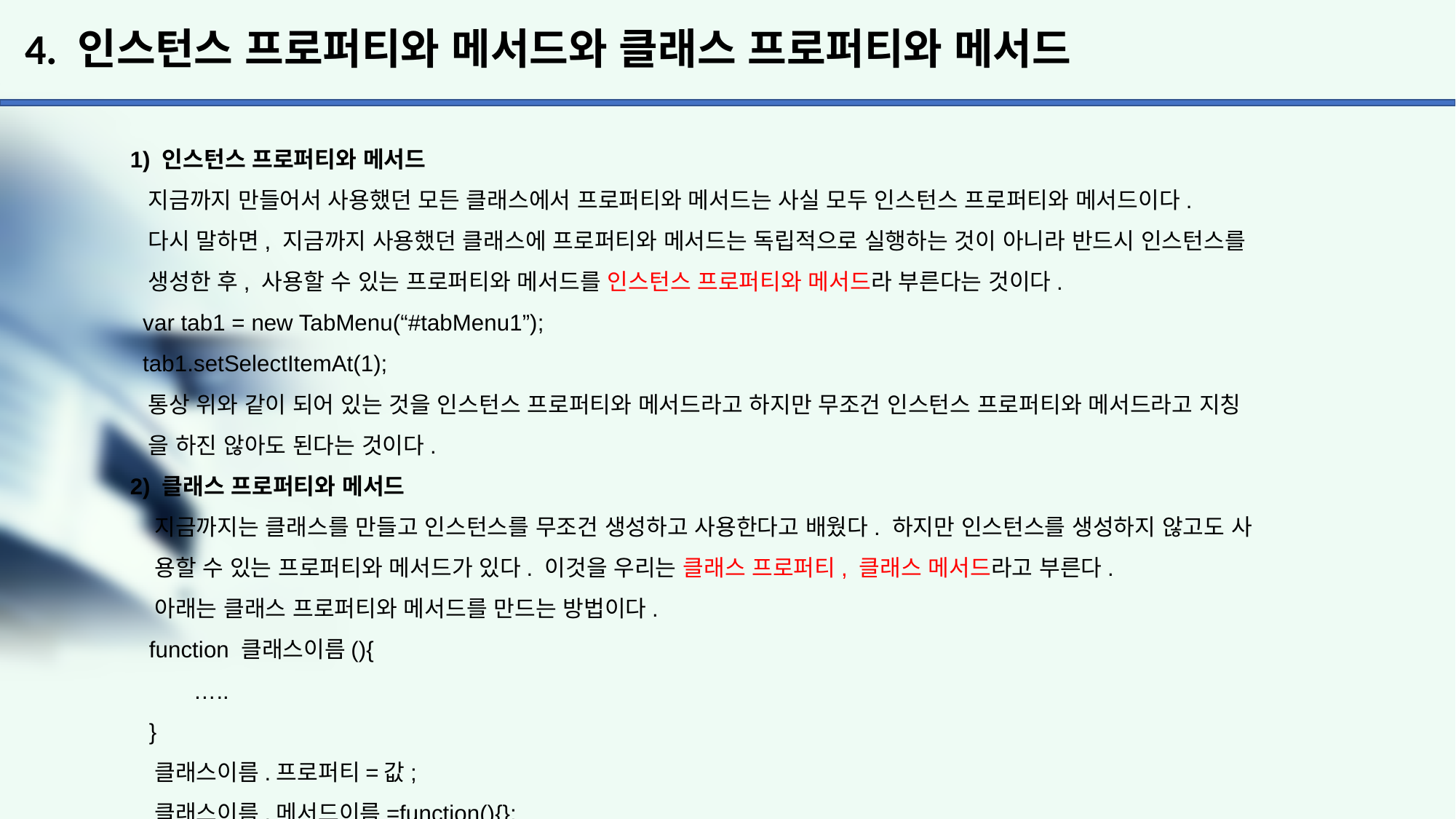

# 4. 인스턴스 프로퍼티와 메서드와 클래스 프로퍼티와 메서드
1) 인스턴스 프로퍼티와 메서드
  지금까지 만들어서 사용했던 모든 클래스에서 프로퍼티와 메서드는 사실 모두 인스턴스 프로퍼티와 메서드이다.
  다시 말하면, 지금까지 사용했던 클래스에 프로퍼티와 메서드는 독립적으로 실행하는 것이 아니라 반드시 인스턴스를
  생성한 후, 사용할 수 있는 프로퍼티와 메서드를 인스턴스 프로퍼티와 메서드라 부른다는 것이다.
  var tab1 = new TabMenu(“#tabMenu1”);
  tab1.setSelectItemAt(1);
  통상 위와 같이 되어 있는 것을 인스턴스 프로퍼티와 메서드라고 하지만 무조건 인스턴스 프로퍼티와 메서드라고 지칭
  을 하진 않아도 된다는 것이다.
2) 클래스 프로퍼티와 메서드
   지금까지는 클래스를 만들고 인스턴스를 무조건 생성하고 사용한다고 배웠다. 하지만 인스턴스를 생성하지 않고도 사
   용할 수 있는 프로퍼티와 메서드가 있다. 이것을 우리는 클래스 프로퍼티, 클래스 메서드라고 부른다.
   아래는 클래스 프로퍼티와 메서드를 만드는 방법이다.
   function 클래스이름(){
          …..
   }
   클래스이름.프로퍼티=값;
   클래스이름.메서드이름=function(){};